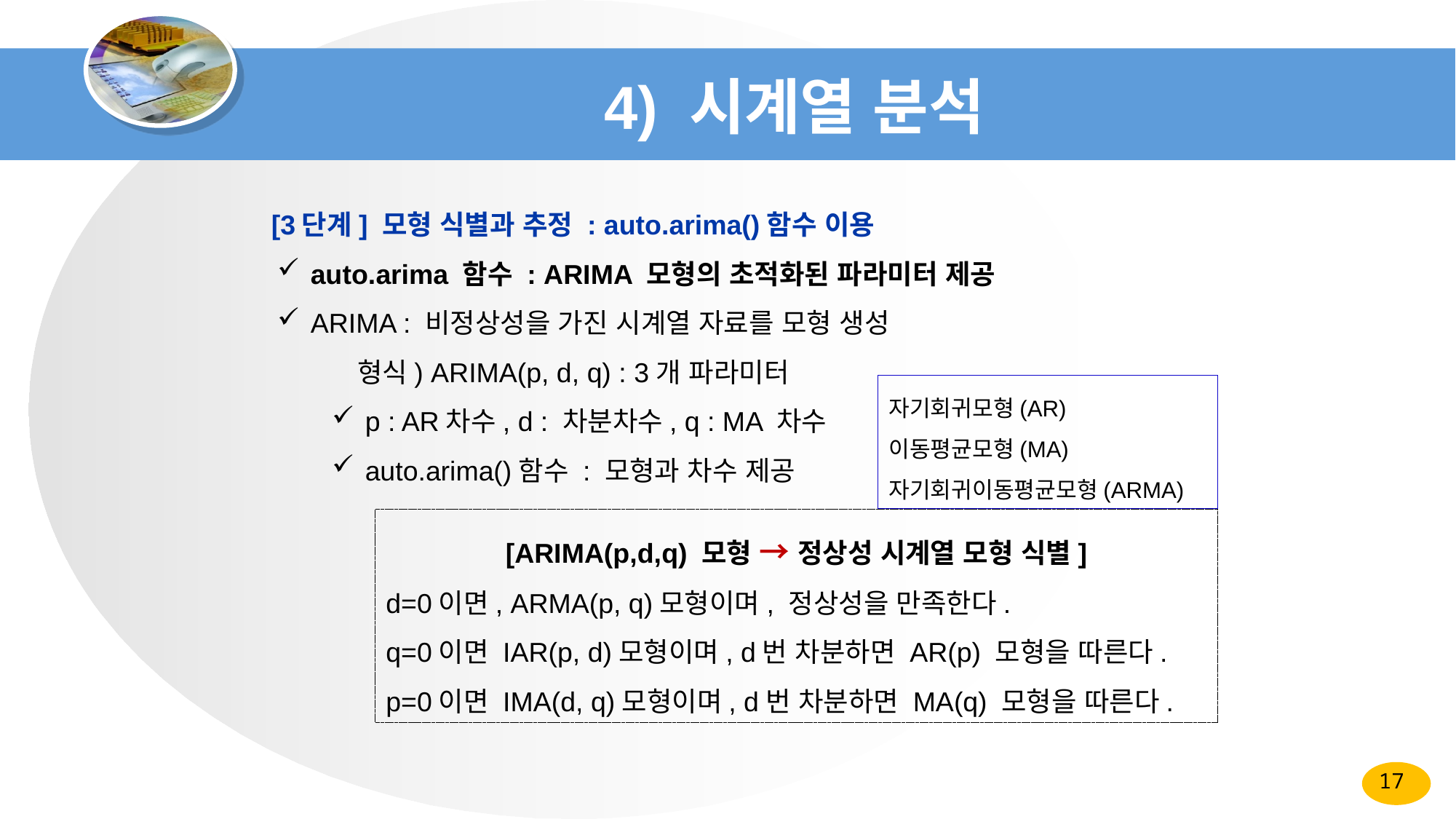

# 4) 시계열 분석
   [3단계] 모형 식별과 추정 : auto.arima()함수 이용
 auto.arima 함수 : ARIMA 모형의 초적화된 파라미터 제공
 ARIMA : 비정상성을 가진 시계열 자료를 모형 생성
형식) ARIMA(p, d, q) : 3개 파라미터
 p : AR차수, d : 차분차수, q : MA 차수
 auto.arima()함수 : 모형과 차수 제공
자기회귀모형(AR)
이동평균모형(MA)
자기회귀이동평균모형(ARMA)
[ARIMA(p,d,q) 모형 → 정상성 시계열 모형 식별]
d=0이면, ARMA(p, q)모형이며, 정상성을 만족한다.
q=0이면 IAR(p, d)모형이며, d번 차분하면 AR(p) 모형을 따른다.
p=0이면 IMA(d, q)모형이며, d번 차분하면 MA(q) 모형을 따른다.
17